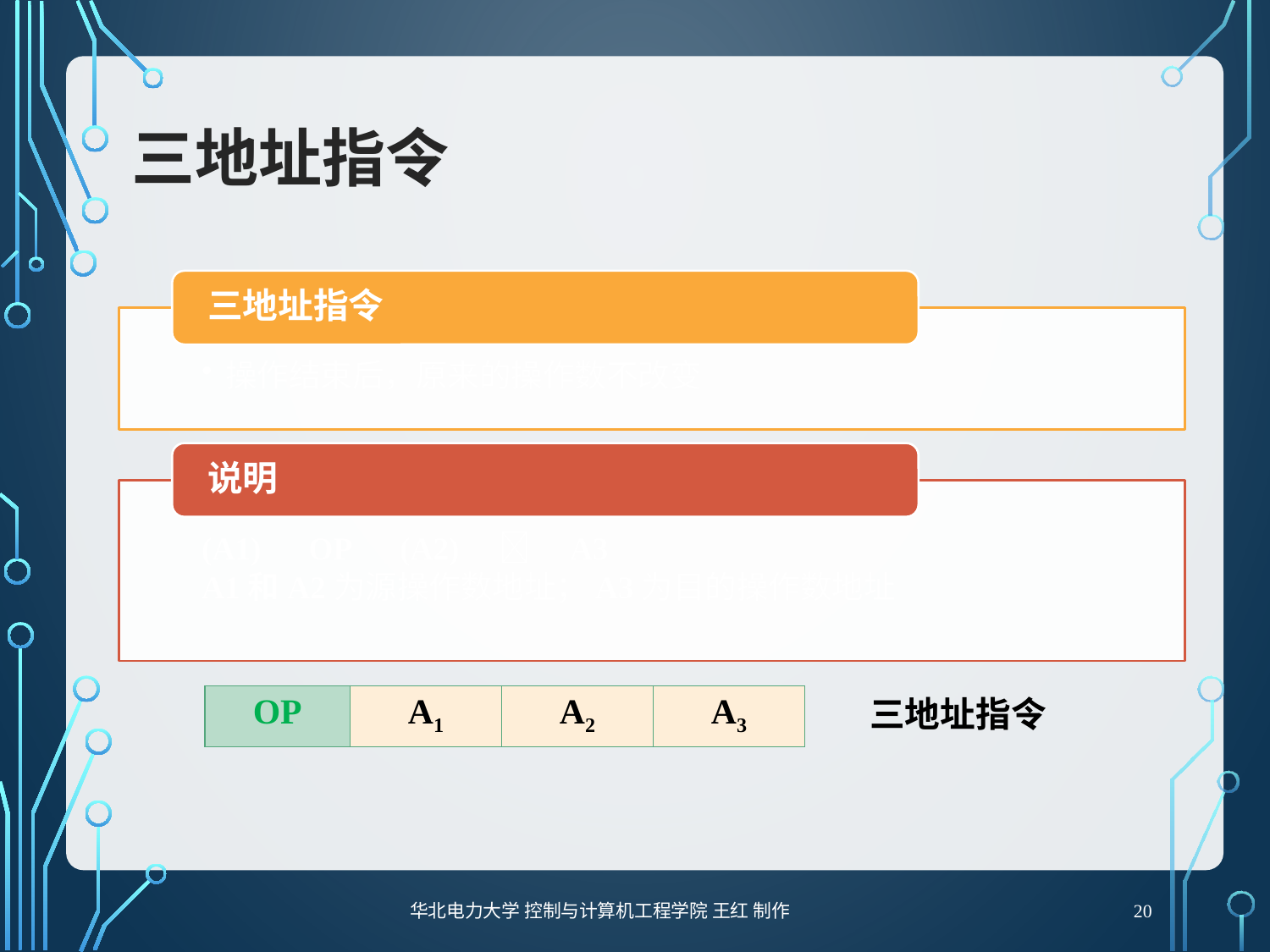

# 三地址指令
操作结束后，原来的操作数不改变
三地址指令
(A1)　OP　(A2)　⇒　A3
A1和A2为源操作数地址；A3为目的操作数地址
说明
| OP | A1 | A2 | A3 |
| --- | --- | --- | --- |
三地址指令
20
华北电力大学 控制与计算机工程学院 王红 制作